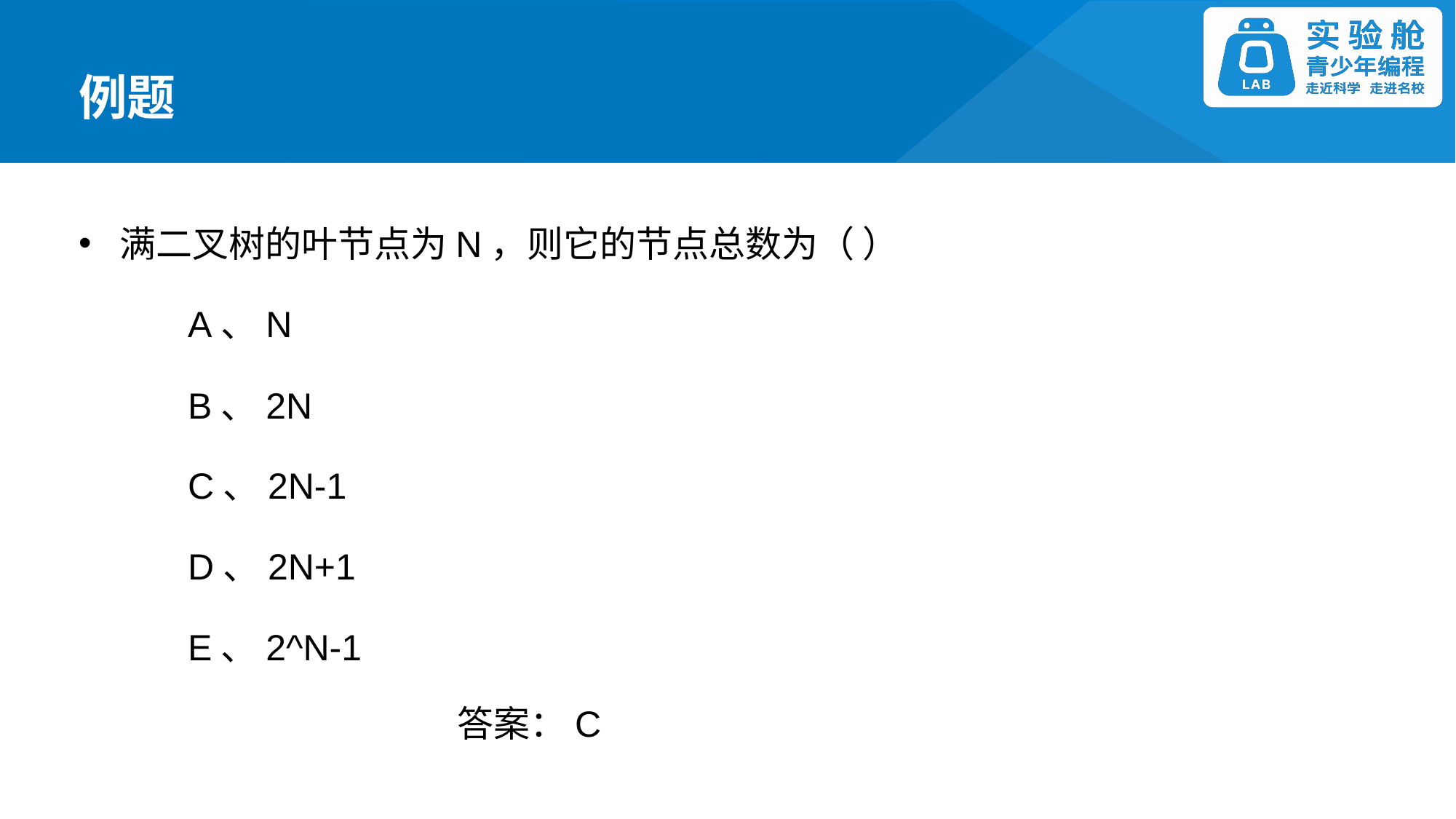

例题
满二叉树的叶节点为N，则它的节点总数为（ ）
	A、N
	B、2N
	C、2N-1
	D、2N+1
	E、2^N-1

答案：C